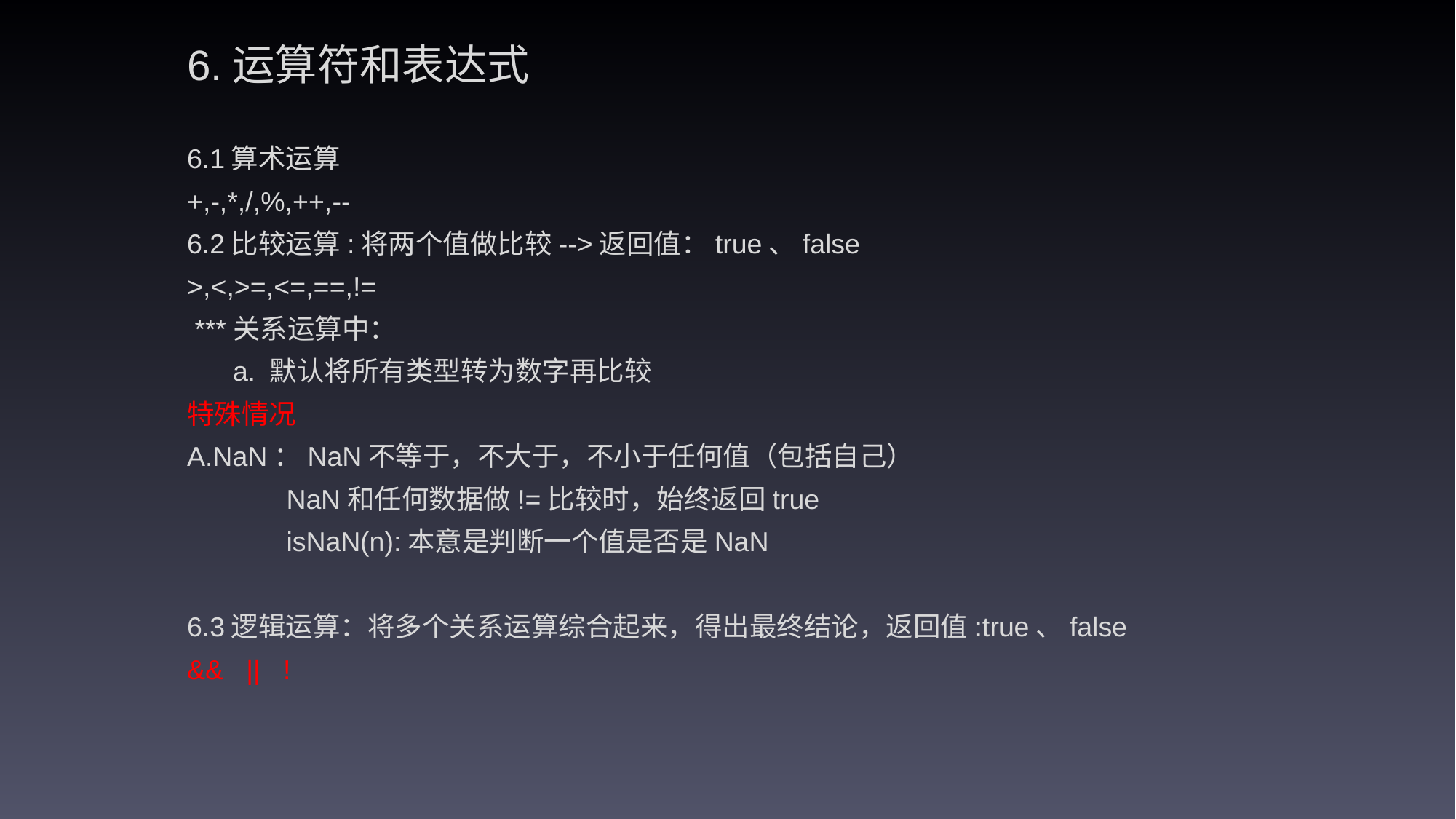

6.运算符和表达式

6.1算术运算
+,-,*,/,%,++,--
6.2比较运算:将两个值做比较-->返回值：true、false
>,<,>=,<=,==,!=
 ***关系运算中：
      a. 默认将所有类型转为数字再比较
特殊情况
A.NaN：NaN不等于，不大于，不小于任何值（包括自己）
             NaN和任何数据做!=比较时，始终返回true
             isNaN(n):本意是判断一个值是否是NaN

6.3逻辑运算：将多个关系运算综合起来，得出最终结论，返回值:true、false
&&   ||   !